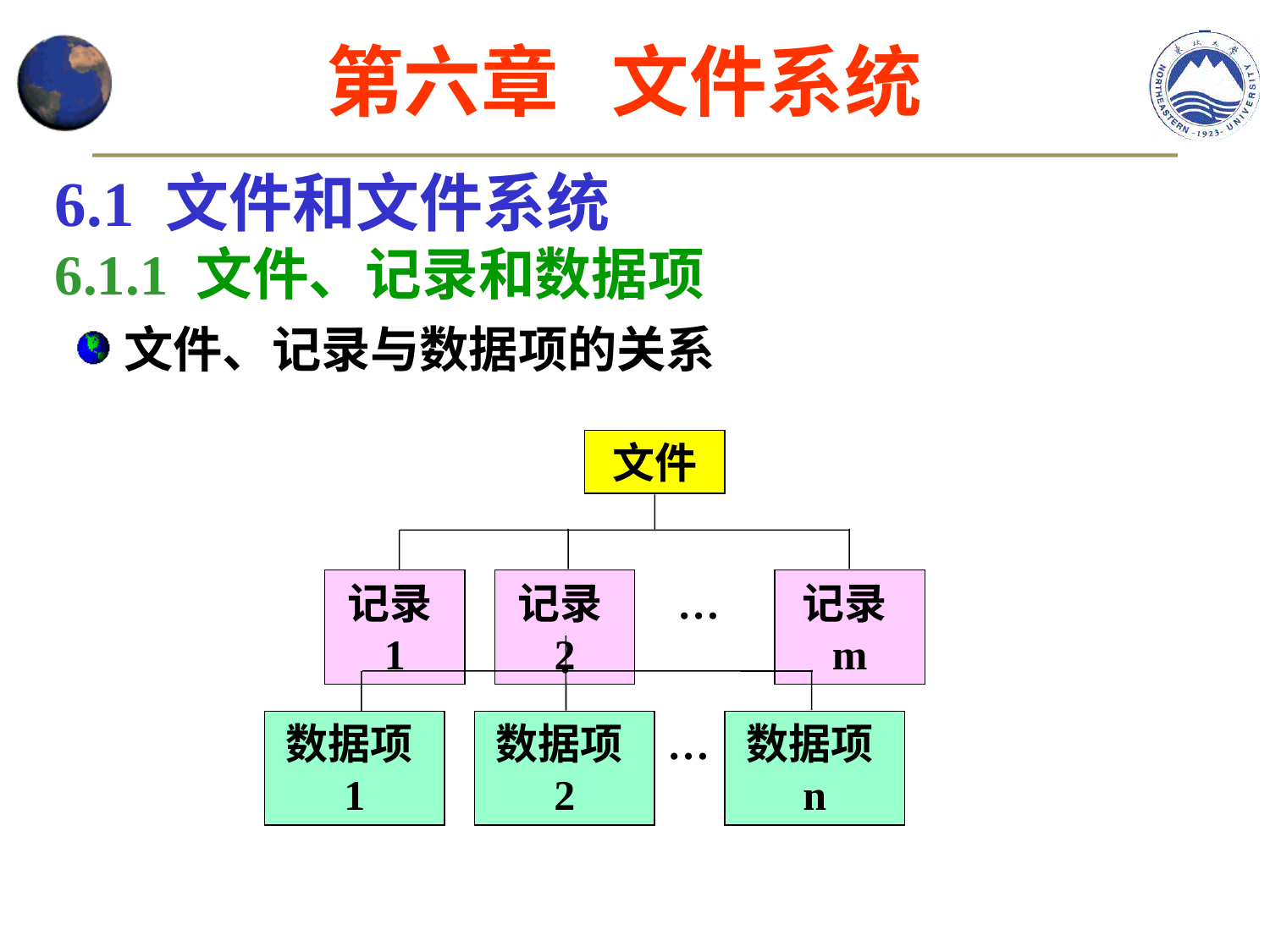

第六章   文件系统
6.1 文件和文件系统
6.1.1 文件、记录和数据项
文件、记录与数据项的关系
文件

记录1
记录2
…
记录m

数据项1
数据项2
…
数据项n